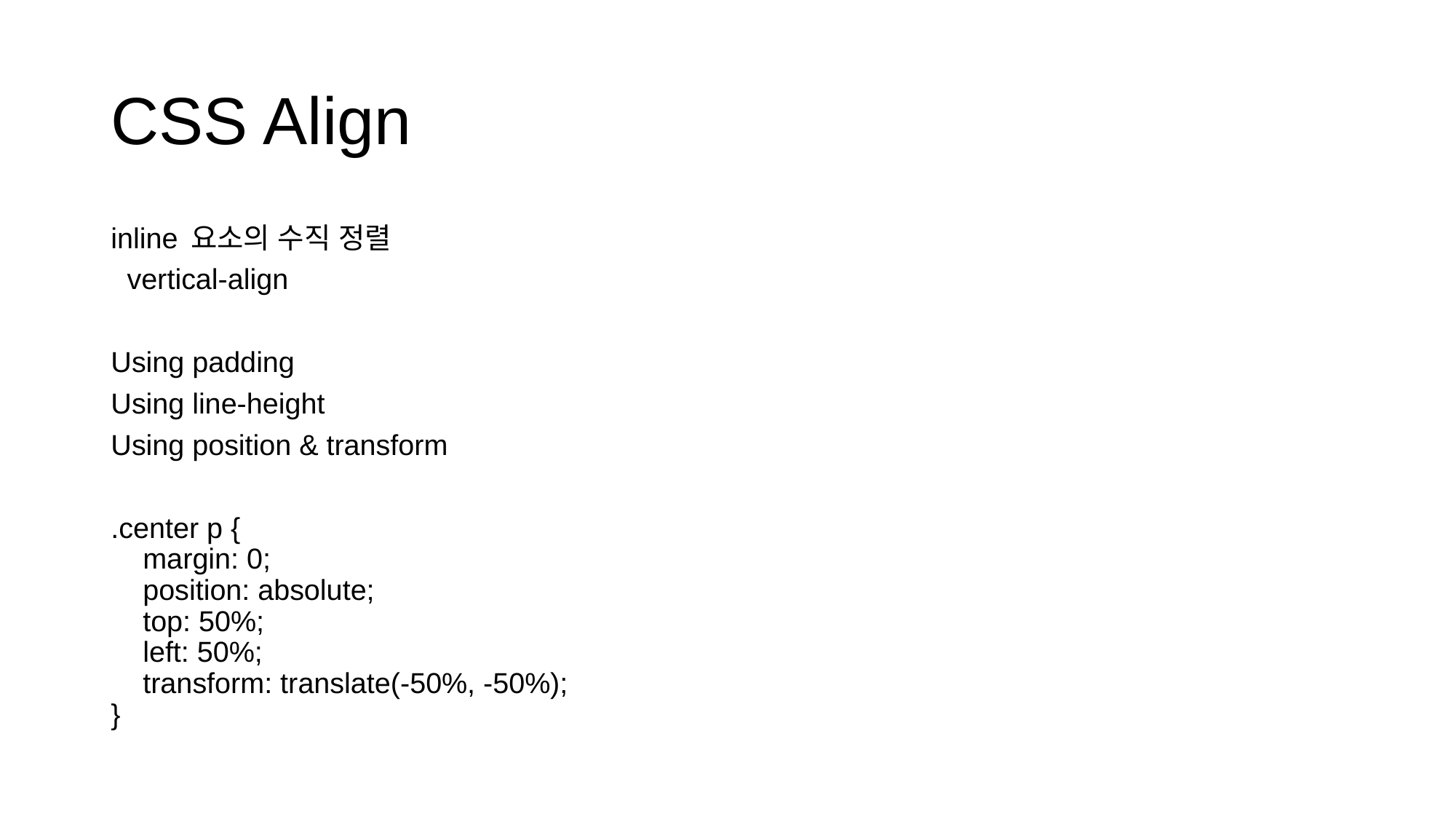

# CSS Align
inline 요소의 수직 정렬
  vertical-align

Using padding
Using line-height
Using position & transform

.center p {
    margin: 0;
    position: absolute;
    top: 50%;
    left: 50%;
    transform: translate(-50%, -50%);
}